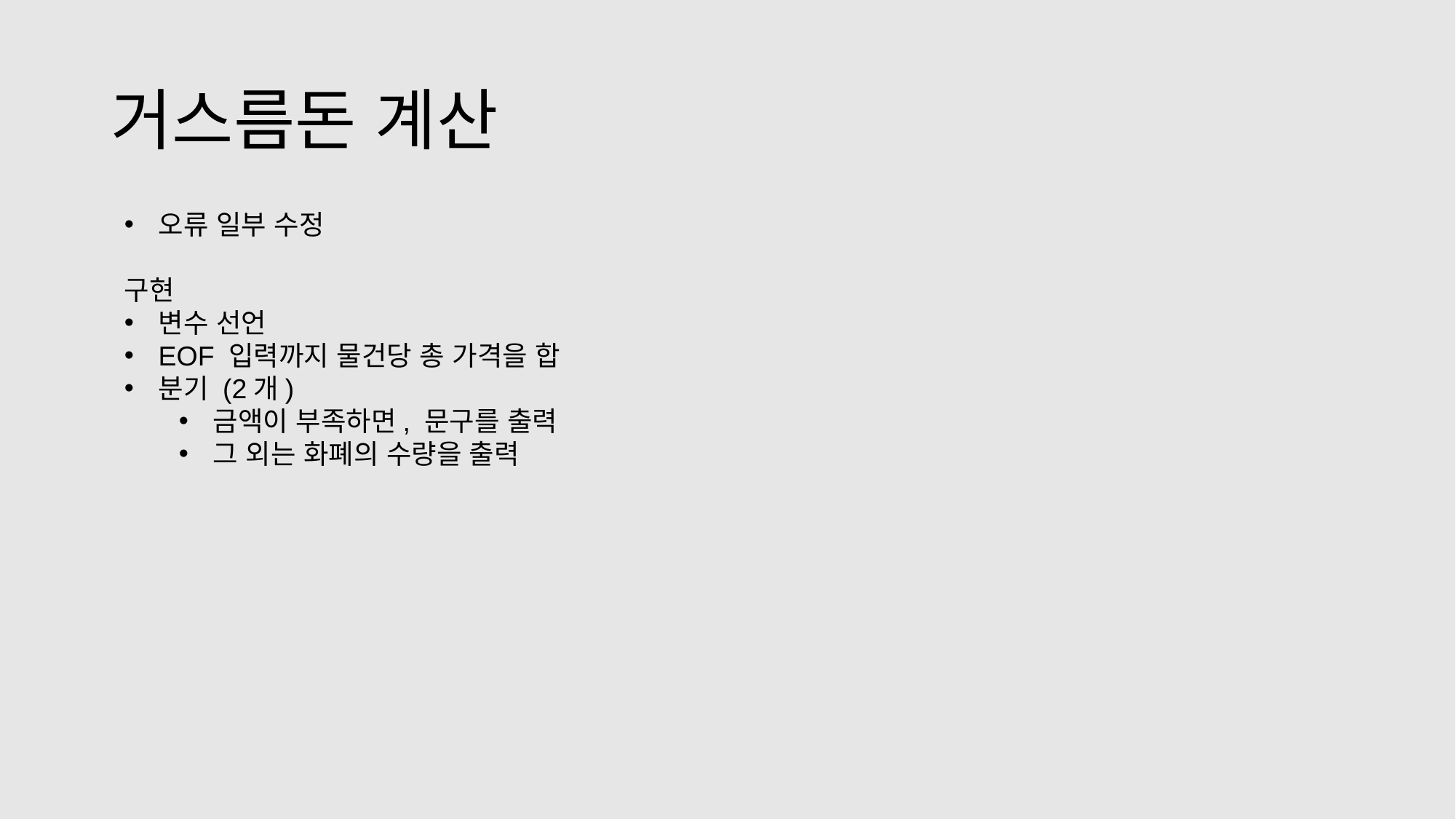

# 거스름돈 계산
오류 일부 수정

구현
변수 선언
EOF 입력까지 물건당 총 가격을 합
분기 (2개)
금액이 부족하면, 문구를 출력
그 외는 화폐의 수량을 출력